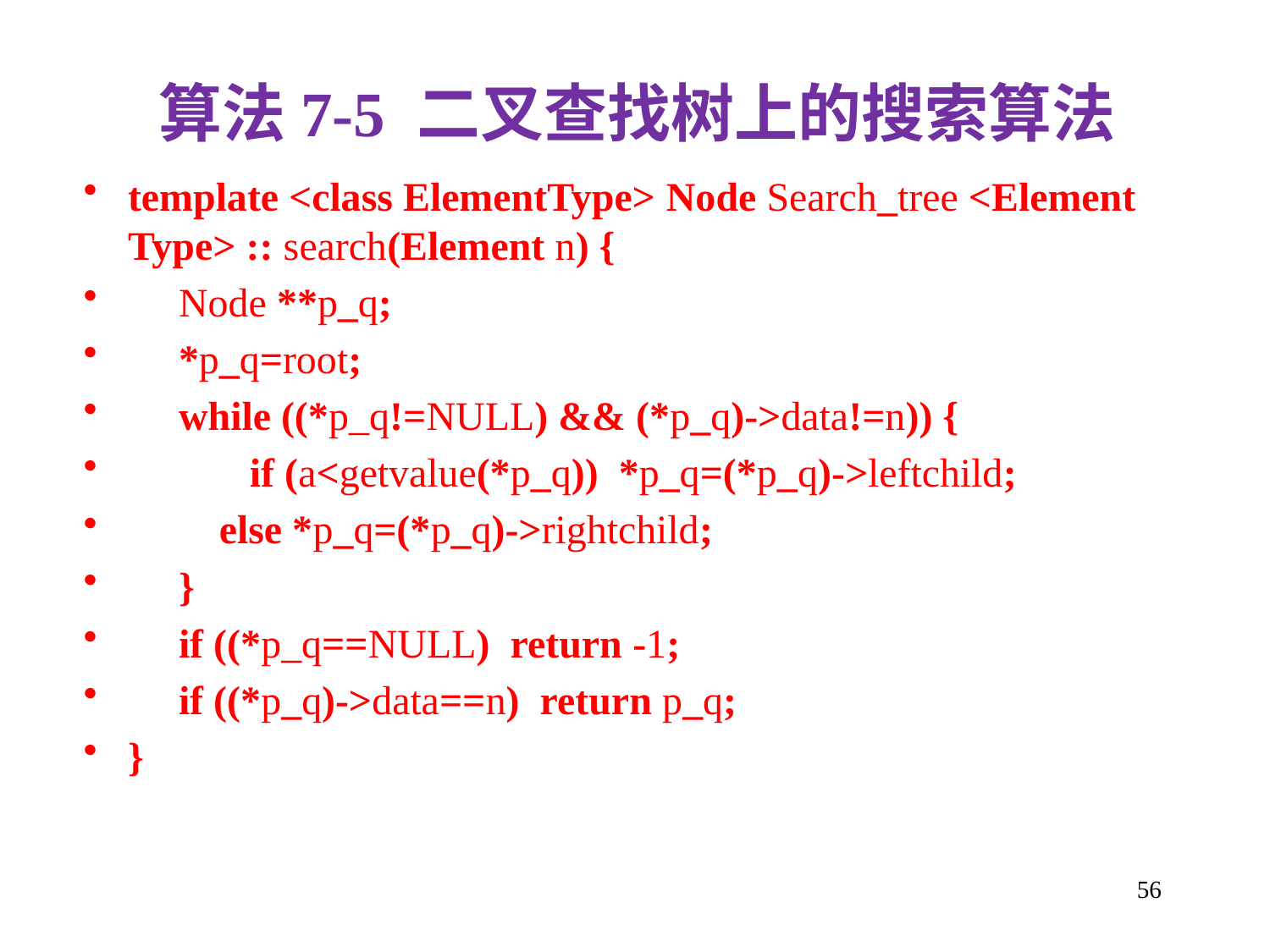

算法7-5 二叉查找树上的搜索算法
template <class ElementType> Node Search_tree <Element Type> :: search(Element n) {
     Node **p_q;
     *p_q=root;
     while ((*p_q!=NULL) && (*p_q)->data!=n)) {
    	   if (a<getvalue(*p_q))  *p_q=(*p_q)->leftchild;
         else *p_q=(*p_q)->rightchild;
     }
     if ((*p_q==NULL)  return -1;
     if ((*p_q)->data==n)  return p_q;
}
56